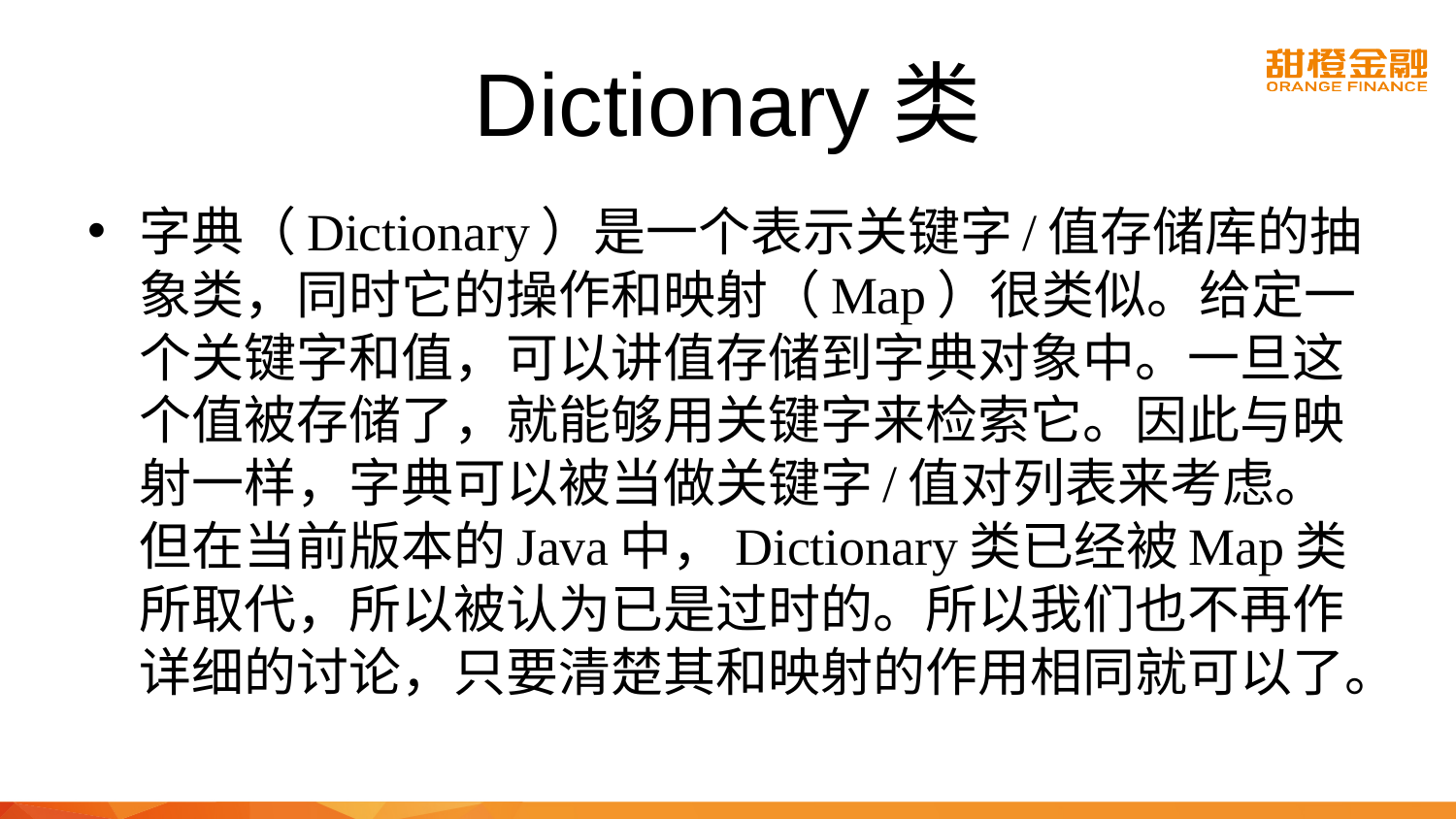

# Dictionary类
字典（Dictionary）是一个表示关键字/值存储库的抽象类，同时它的操作和映射（Map）很类似。给定一个关键字和值，可以讲值存储到字典对象中。一旦这个值被存储了，就能够用关键字来检索它。因此与映射一样，字典可以被当做关键字/值对列表来考虑。但在当前版本的Java中，Dictionary类已经被Map类所取代，所以被认为已是过时的。所以我们也不再作详细的讨论，只要清楚其和映射的作用相同就可以了。